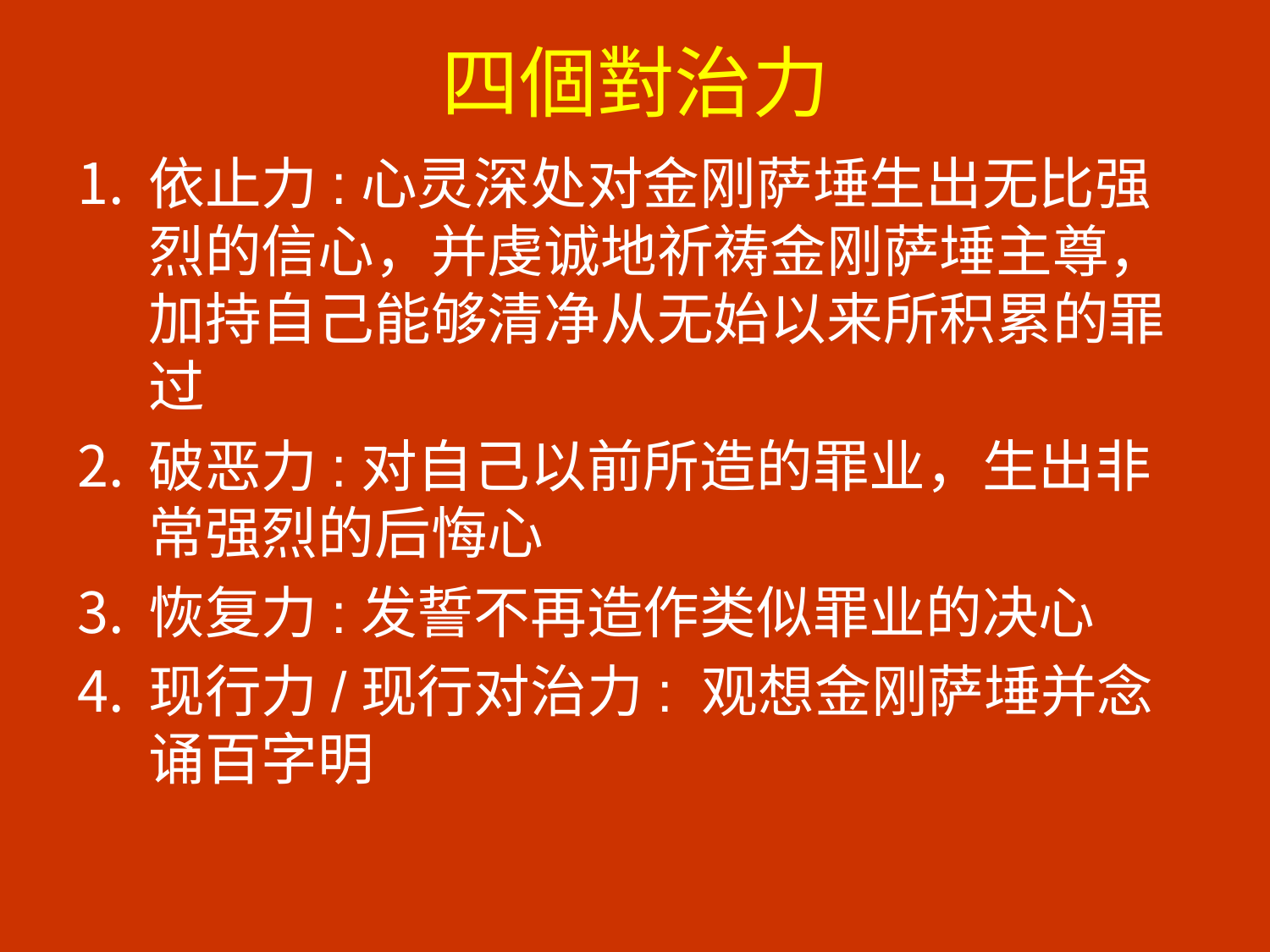

# 四個對治力
依止力:心灵深处对金刚萨埵生出无比强烈的信心，并虔诚地祈祷金刚萨埵主尊，加持自己能够清净从无始以来所积累的罪过
破恶力:对自己以前所造的罪业，生出非常强烈的后悔心
恢复力:发誓不再造作类似罪业的决心
现行力/现行对治力: 观想金刚萨埵并念诵百字明